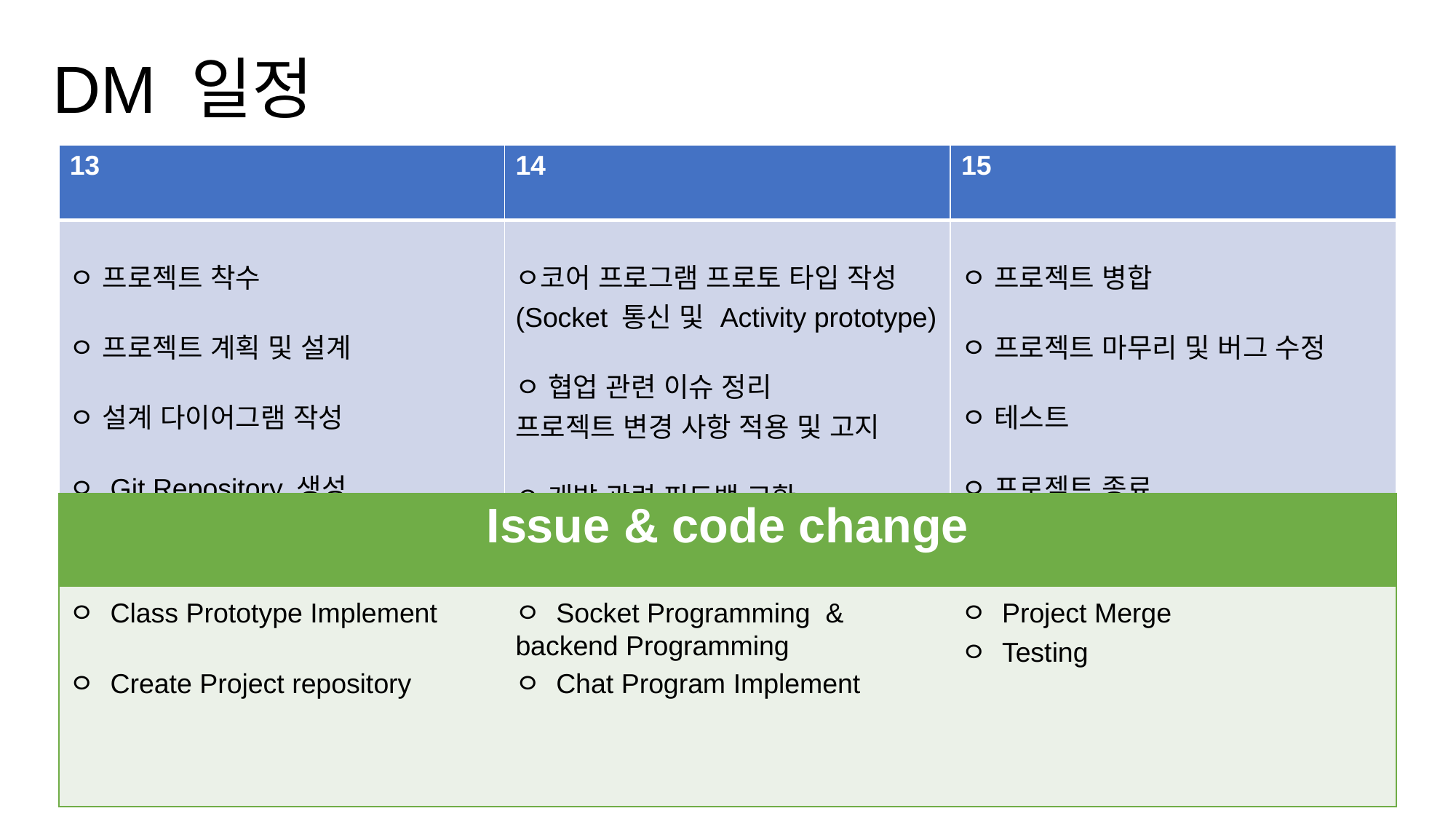

# DM 일정
| 13 | 14 | 15 |
| --- | --- | --- |
| ㅇ 프로젝트 착수 ㅇ 프로젝트 계획 및 설계 ㅇ 설계 다이어그램 작성 ㅇ Git Repository 생성 | ㅇ코어 프로그램 프로토 타입 작성 (Socket 통신 및 Activity prototype) ㅇ 협업 관련 이슈 정리 프로젝트 변경 사항 적용 및 고지 ㅇ 개발 관련 피드백 교환 | ㅇ 프로젝트 병합 ㅇ 프로젝트 마무리 및 버그 수정 ㅇ 테스트 ㅇ 프로젝트 종료 |
| Issue & code change |  |  |
| --- | --- | --- |
| ㅇ Class Prototype Implement ㅇ Create Project repository | ㅇ Socket Programming & backend Programming ㅇ Chat Program Implement | ㅇ Project Merge ㅇ Testing |